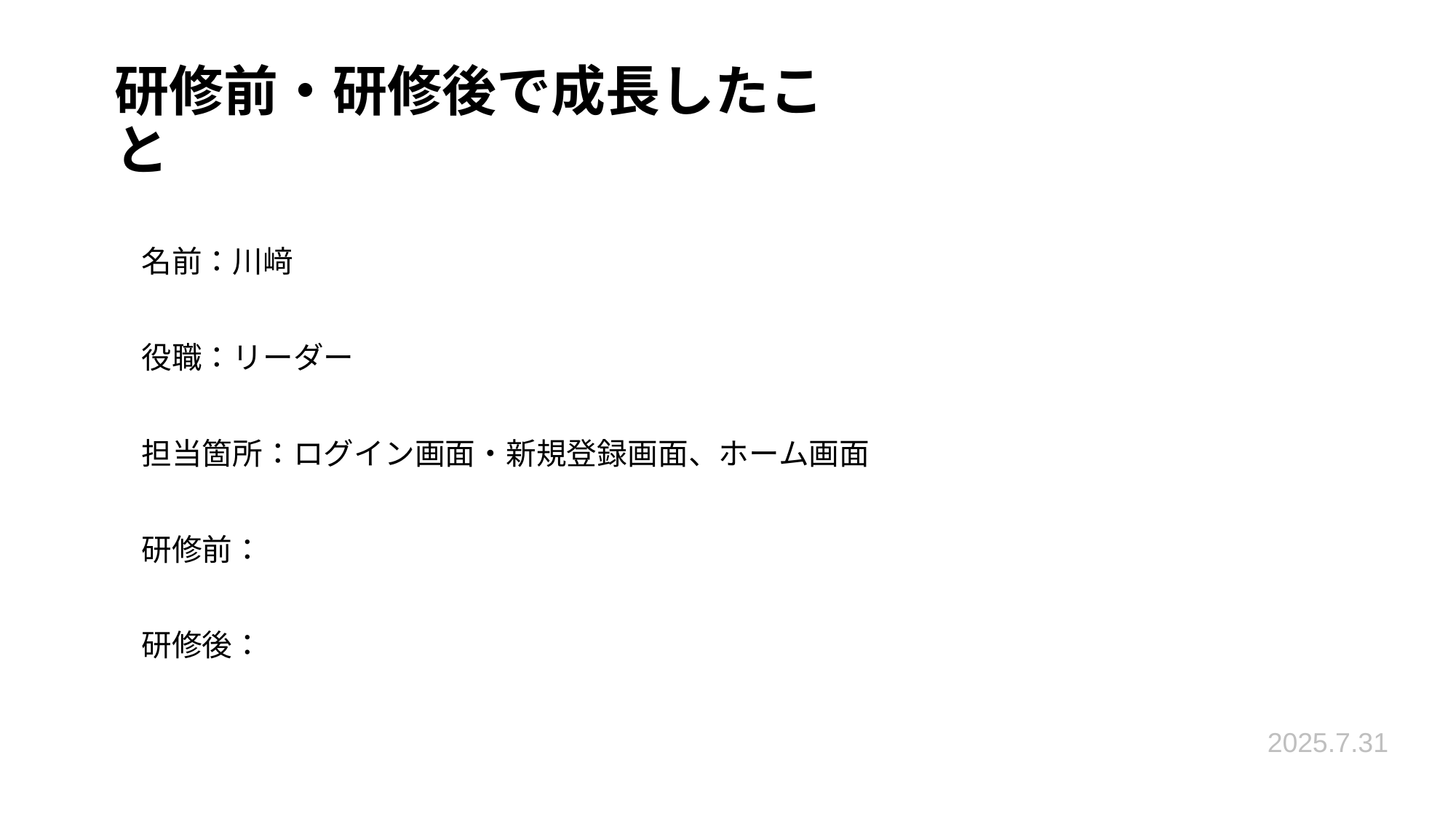

# 研修前・研修後で成長したこと
名前：川﨑

役職：リーダー

担当箇所：ログイン画面・新規登録画面、ホーム画面

研修前：

研修後：

2025.7.31